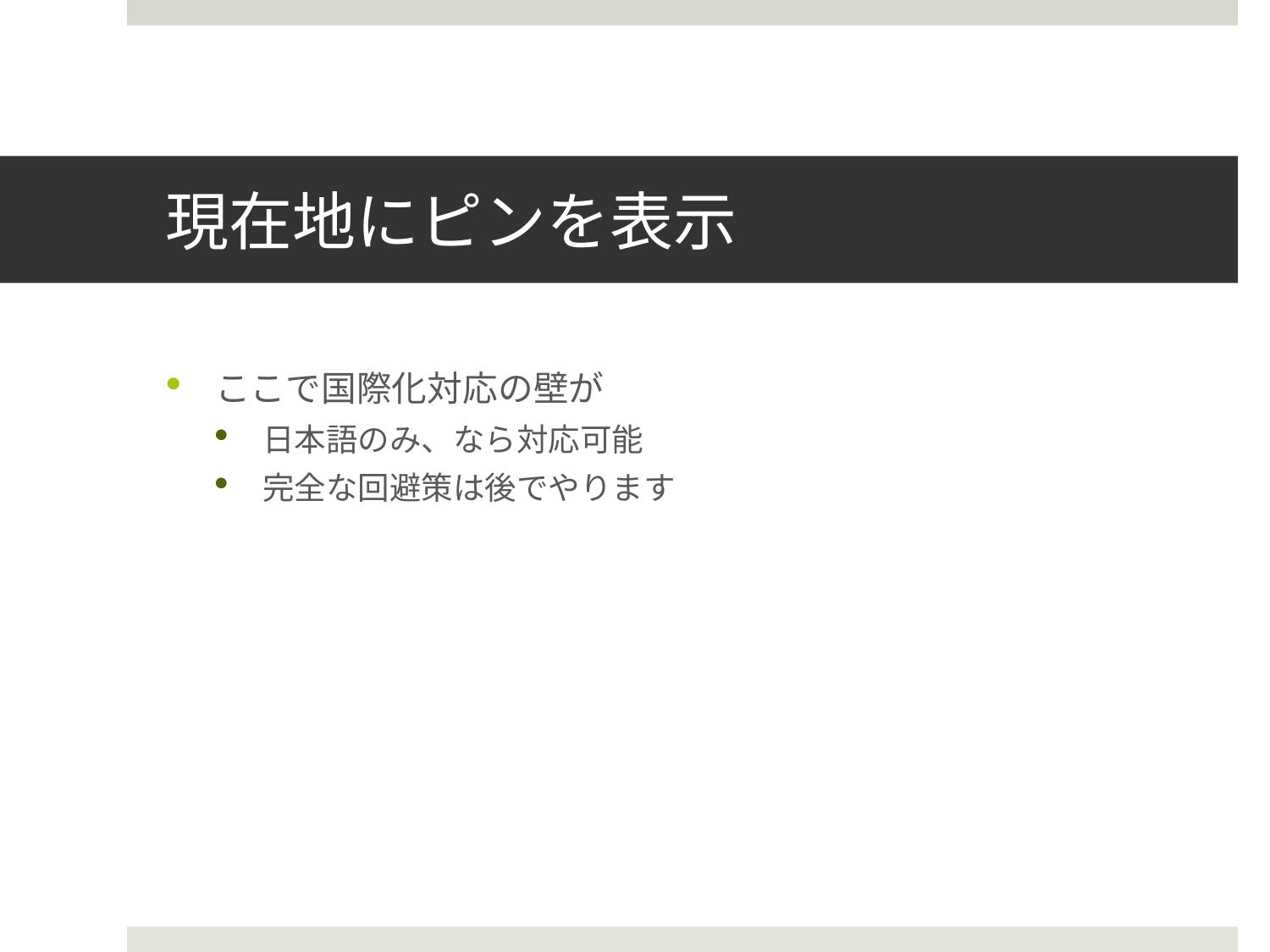

# 現在地にピンを表示
ここで国際化対応の壁が
日本語のみ、なら対応可能
完全な回避策は後でやります